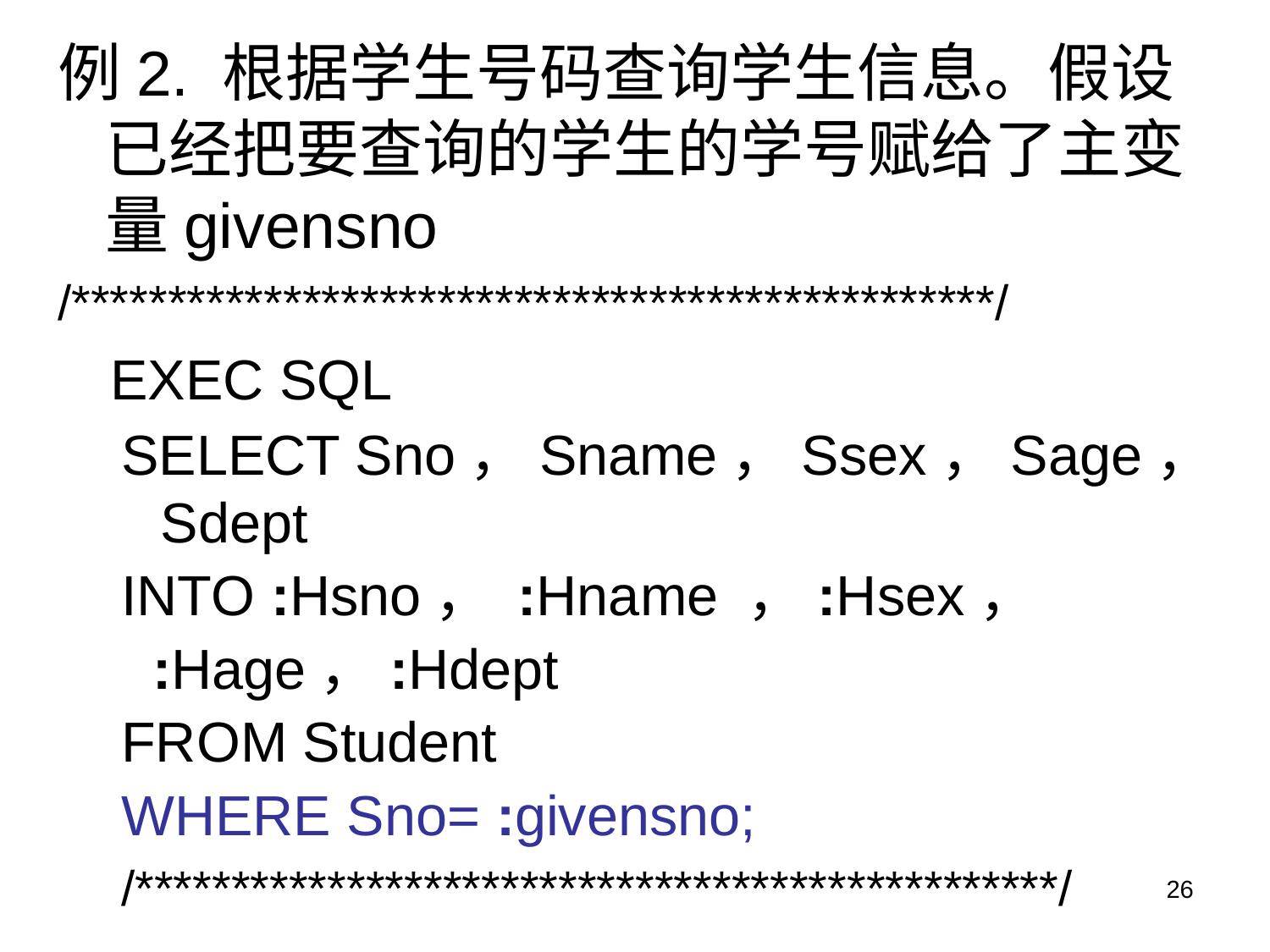

例2. 根据学生号码查询学生信息。假设已经把要查询的学生的学号赋给了主变量givensno
/************************************************/
   EXEC SQL
SELECT Sno，Sname，Ssex，Sage，Sdept
INTO :Hsno， :Hname ，:Hsex，
  :Hage，:Hdept
FROM Student
WHERE Sno= :givensno;
/************************************************/
26